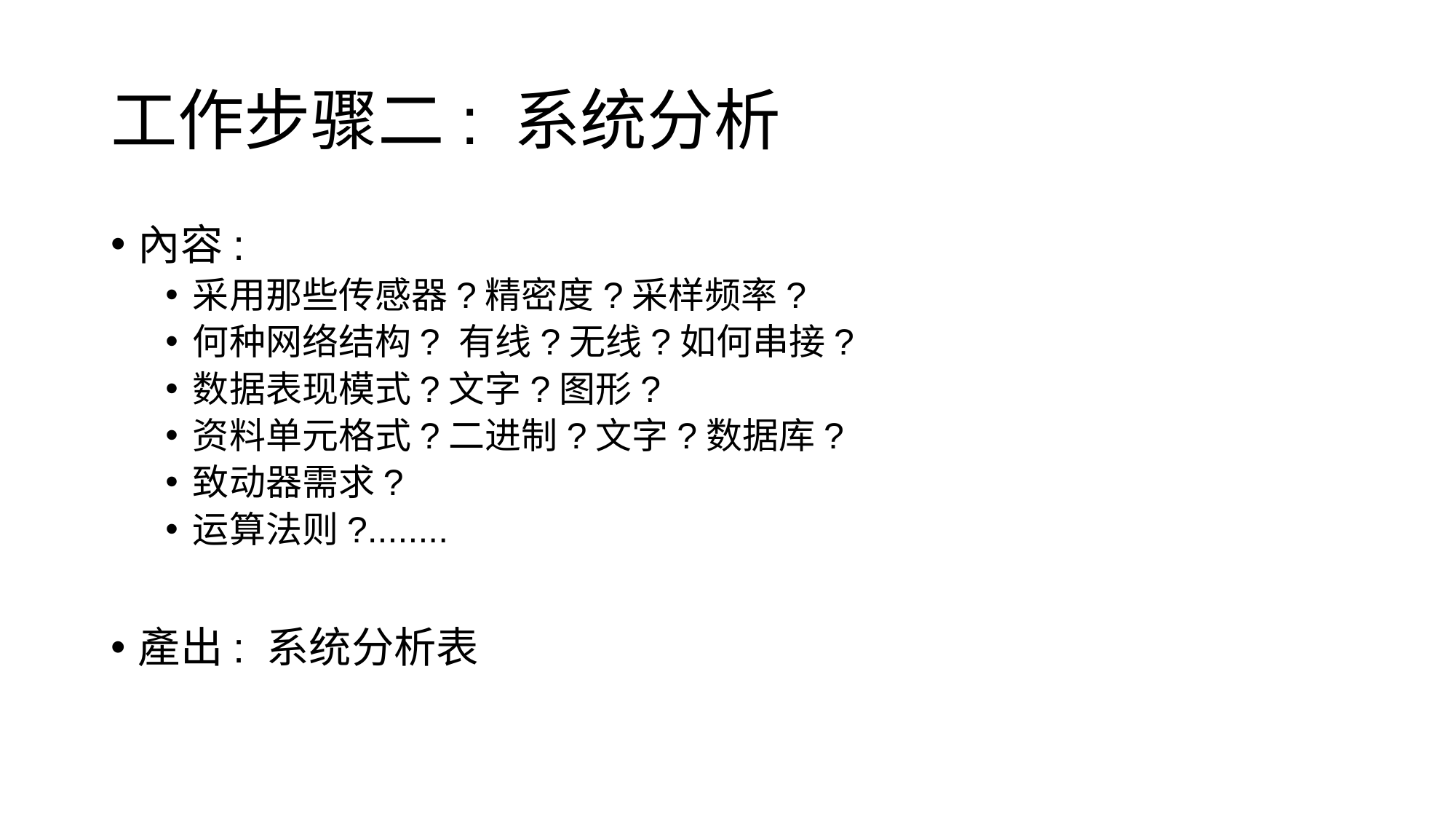

# 工作步骤二: 系统分析
內容:
采用那些传感器?精密度?采样频率?
何种网络结构? 有线?无线?如何串接?
数据表现模式?文字?图形?
资料单元格式?二进制?文字?数据库?
致动器需求?
运算法则?........

產出: 系统分析表